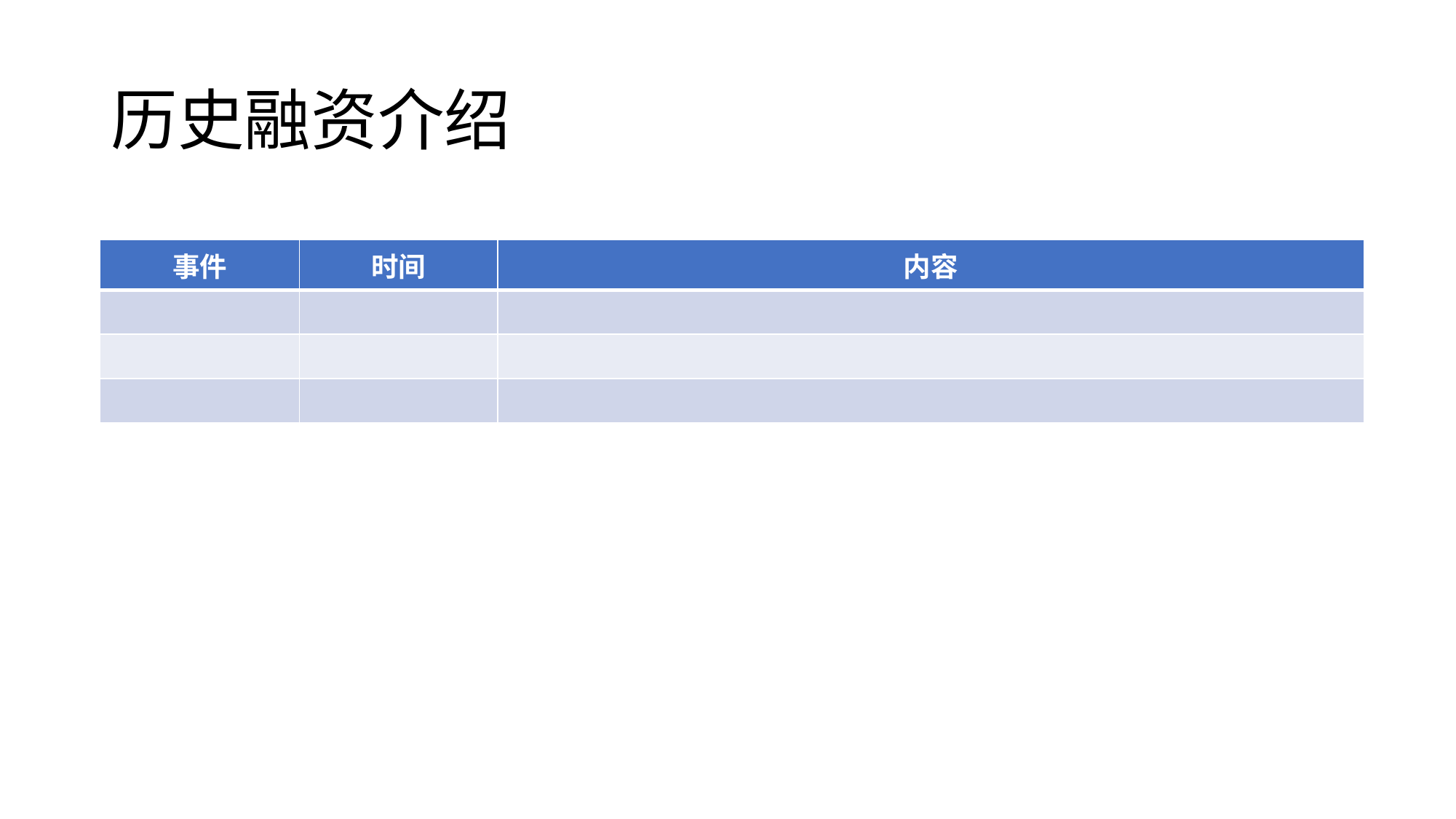

# 历史融资介绍
| 事件 | 时间 | 内容 |
| --- | --- | --- |
|  |  |  |
|  |  |  |
|  |  |  |